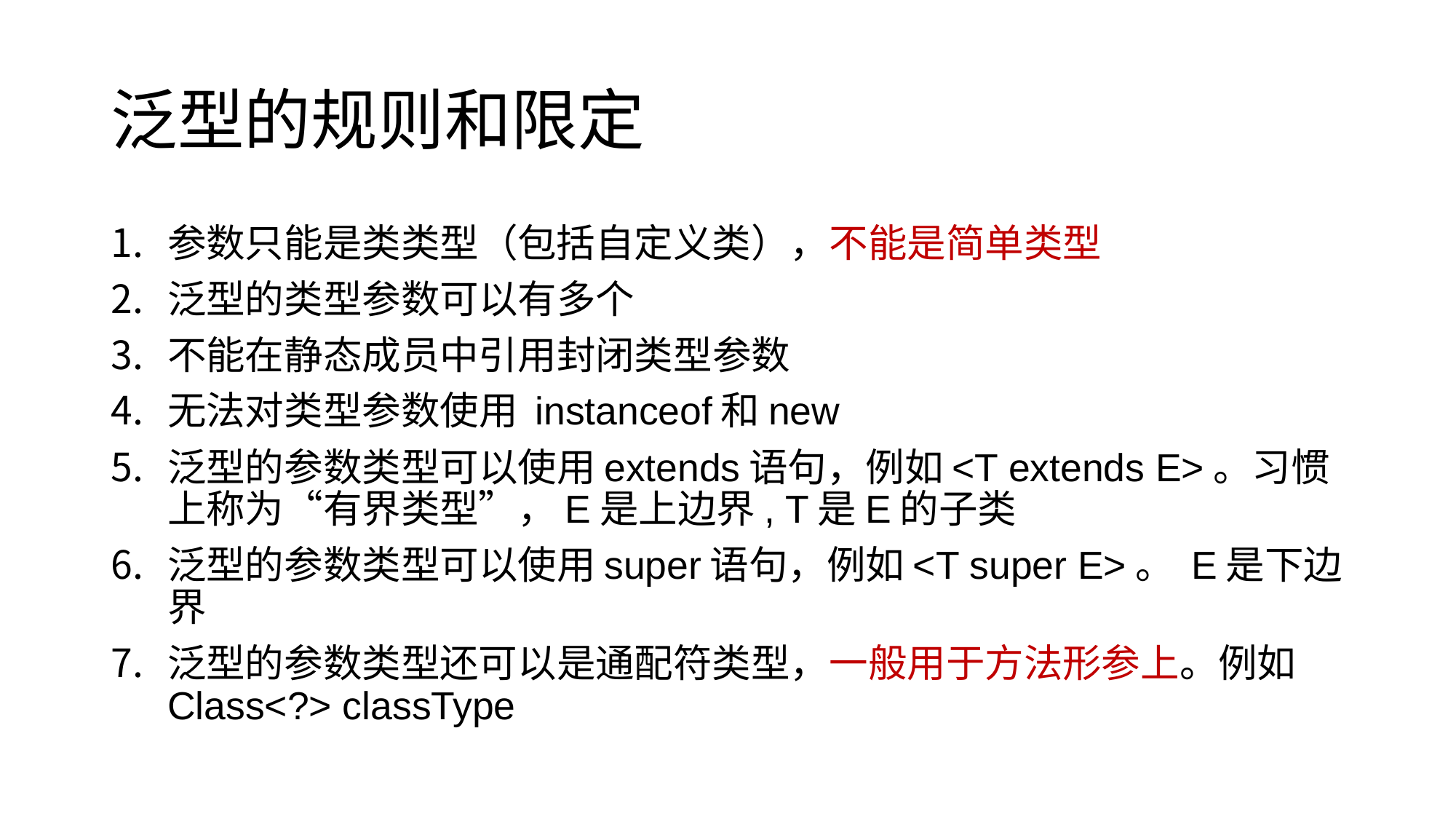

# 泛型的规则和限定
参数只能是类类型（包括自定义类），不能是简单类型
泛型的类型参数可以有多个
不能在静态成员中引用封闭类型参数
无法对类型参数使用 instanceof和new
泛型的参数类型可以使用extends语句，例如<T extends E>。习惯上称为“有界类型”，E是上边界, T是E的子类
泛型的参数类型可以使用super语句，例如<T super E>。 E是下边界
泛型的参数类型还可以是通配符类型，一般用于方法形参上。例如Class<?> classType